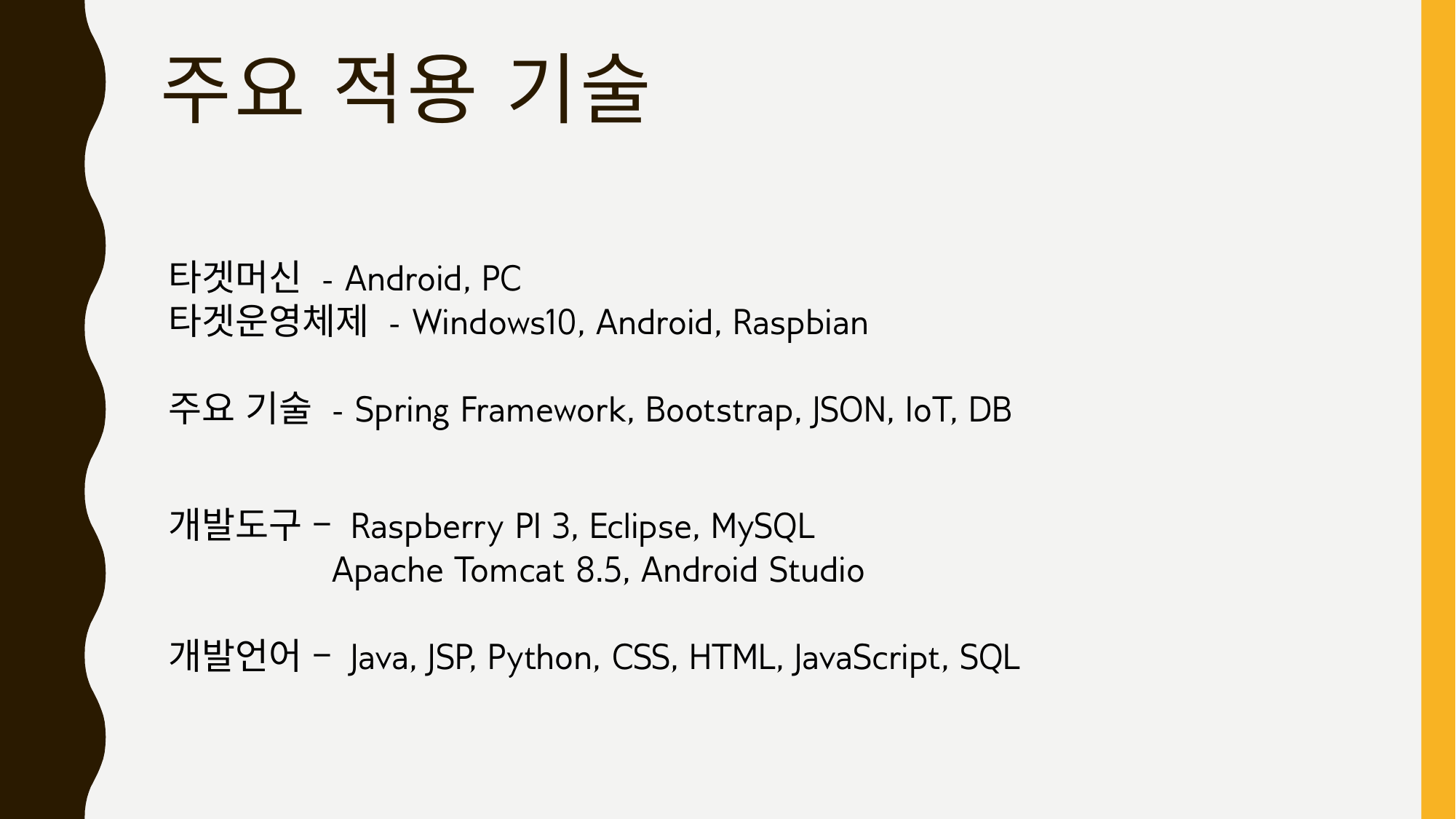

# 주요 적용 기술
타겟머신 - Android, PC
타겟운영체제 - Windows10, Android, Raspbian

주요 기술 - Spring Framework, Bootstrap, JSON, IoT, DB
개발도구 – Raspberry PI 3, Eclipse, MySQL
               Apache Tomcat 8.5, Android Studio

개발언어 – Java, JSP, Python, CSS, HTML, JavaScript, SQL